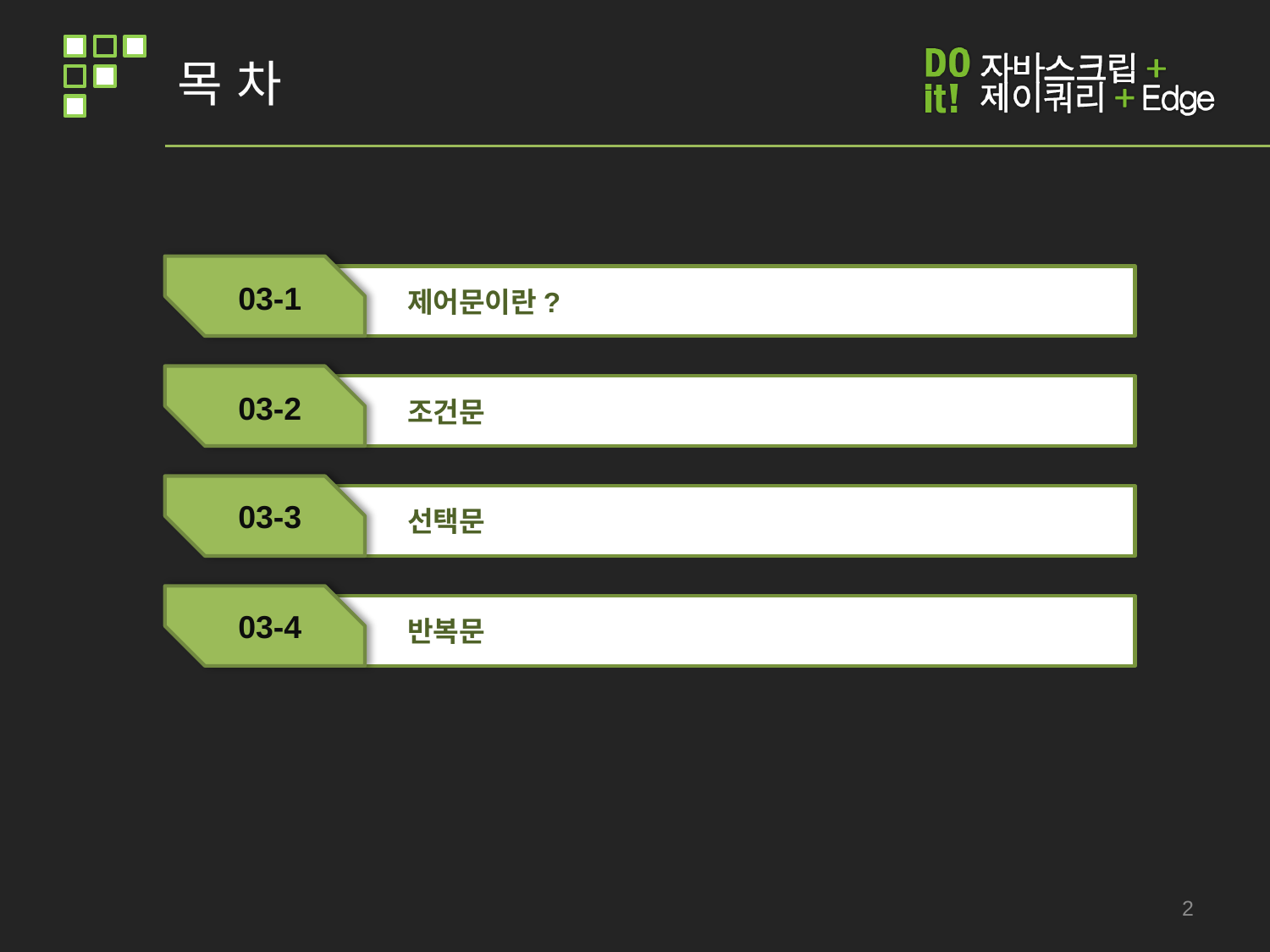

# 목 차
03-1
제어문이란?
03-2
조건문
03-3
선택문
03-4
반복문
2